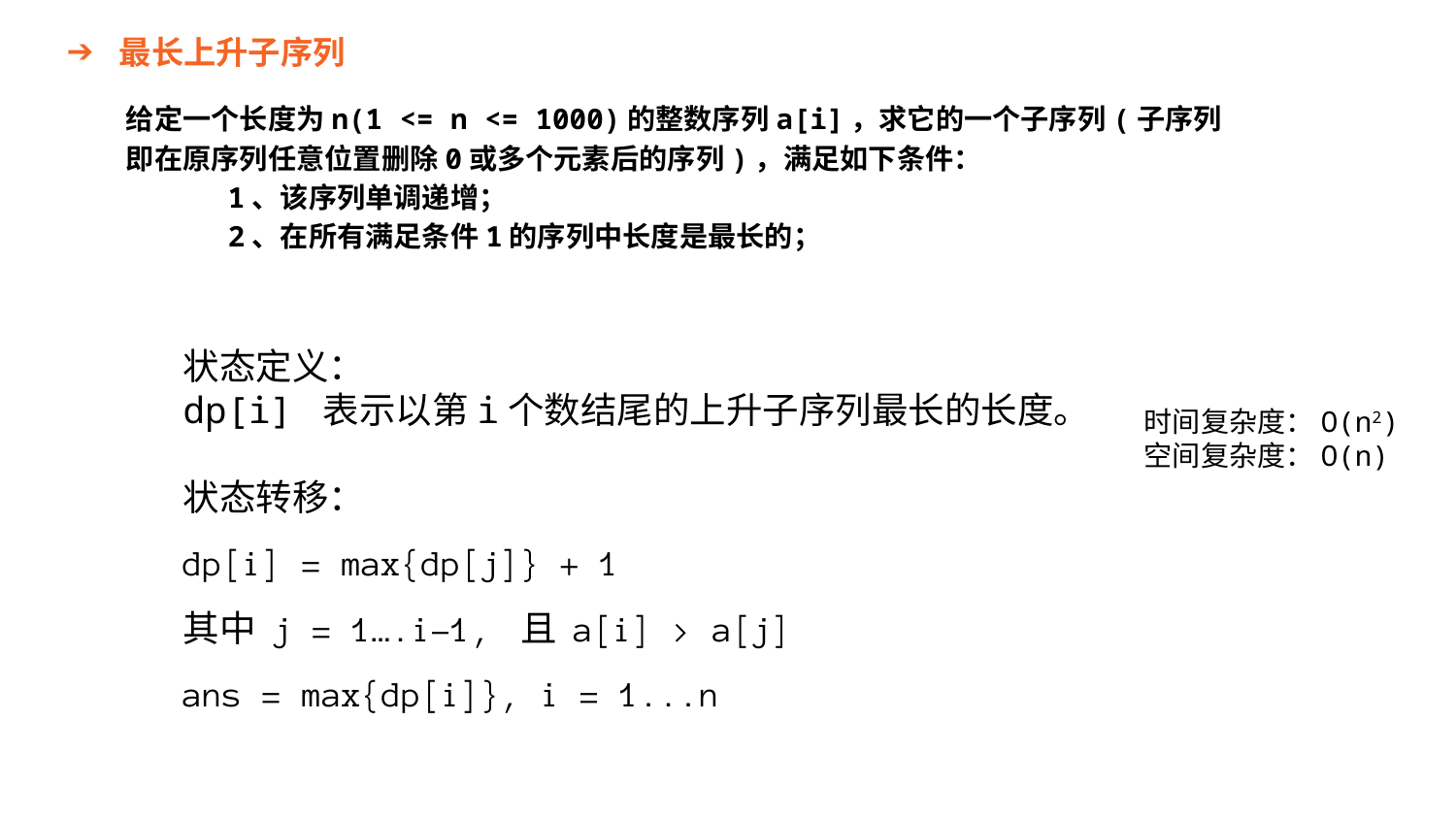

最长上升子序列
给定一个长度为n(1 <= n <= 1000)的整数序列a[i]，求它的一个子序列(子序列即在原序列任意位置删除0或多个元素后的序列)，满足如下条件：
      1、该序列单调递增；
      2、在所有满足条件1的序列中长度是最长的；
状态定义：
dp[i] 表示以第i个数结尾的上升子序列最长的长度。

状态转移：
dp[i] = max{dp[j]} + 1
其中 j = 1….i-1, 且 a[i] > a[j]
ans = max{dp[i]}, i = 1...n
时间复杂度：O(n2)
空间复杂度：O(n)